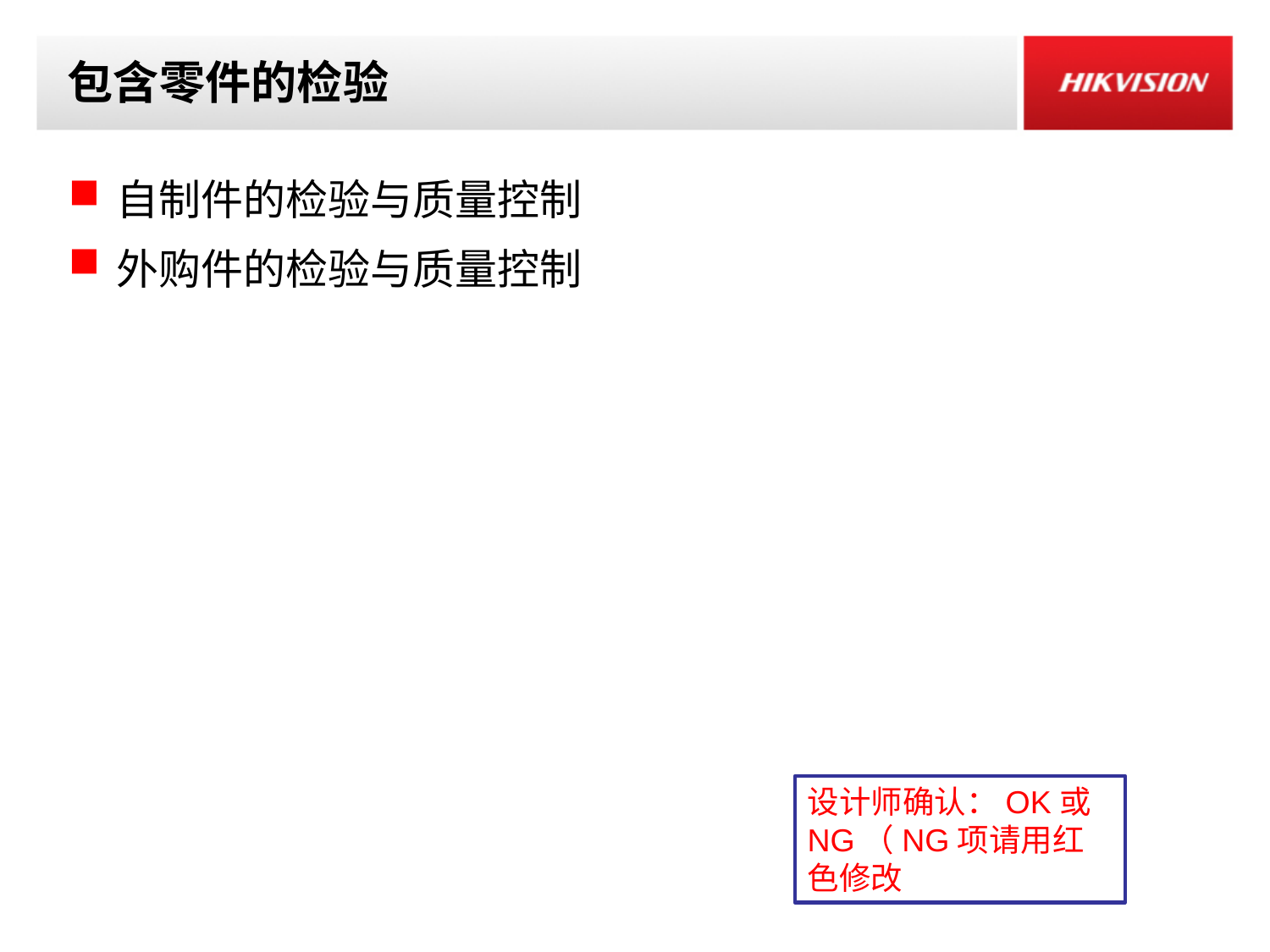

# 包含零件的检验
自制件的检验与质量控制
外购件的检验与质量控制

设计师确认：OK或NG（NG项请用红色修改